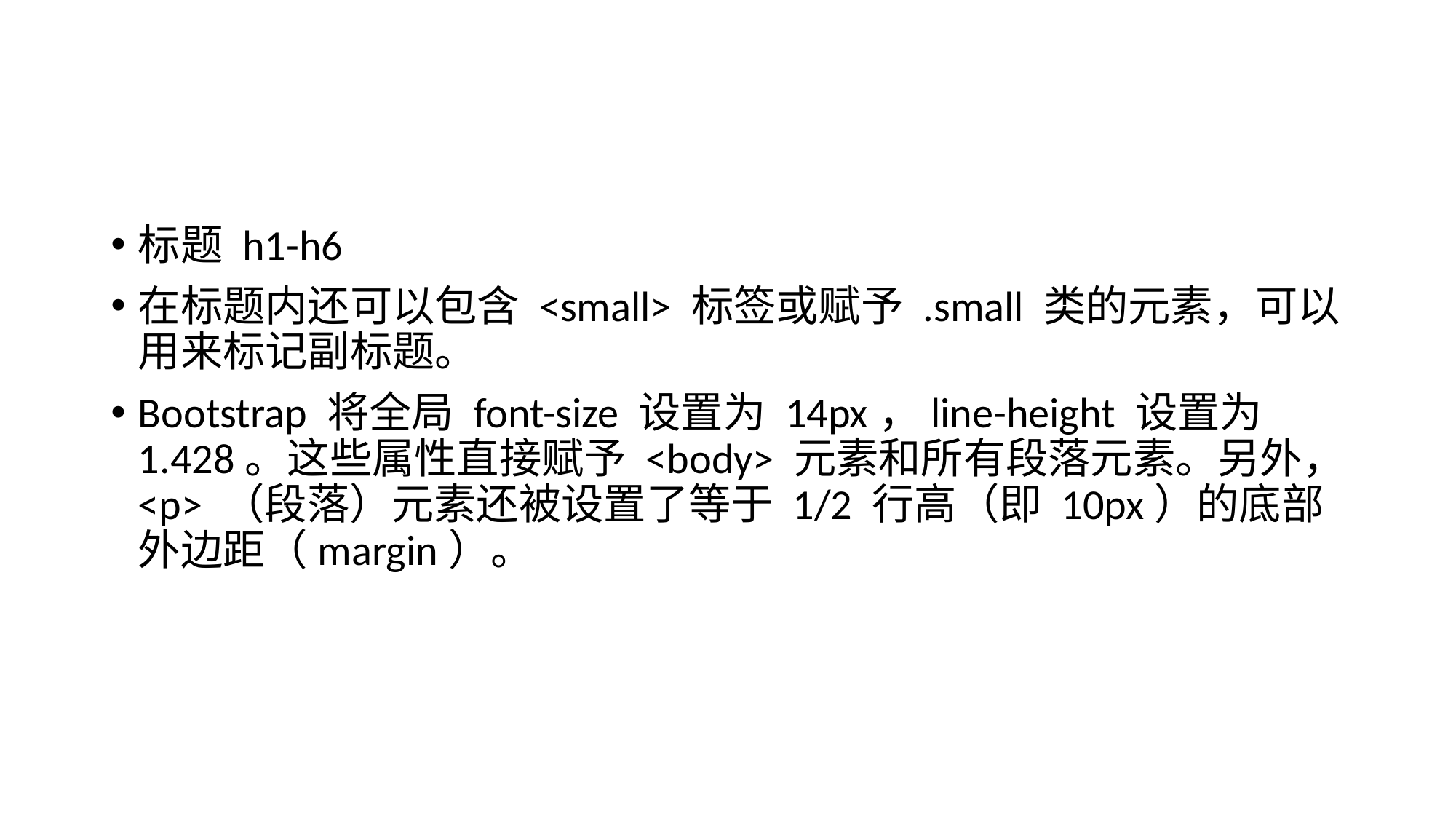

#
标题 h1-h6
在标题内还可以包含 <small> 标签或赋予 .small 类的元素，可以用来标记副标题。
Bootstrap 将全局 font-size 设置为 14px，line-height 设置为 1.428。这些属性直接赋予 <body> 元素和所有段落元素。另外，<p> （段落）元素还被设置了等于 1/2 行高（即 10px）的底部外边距（margin）。